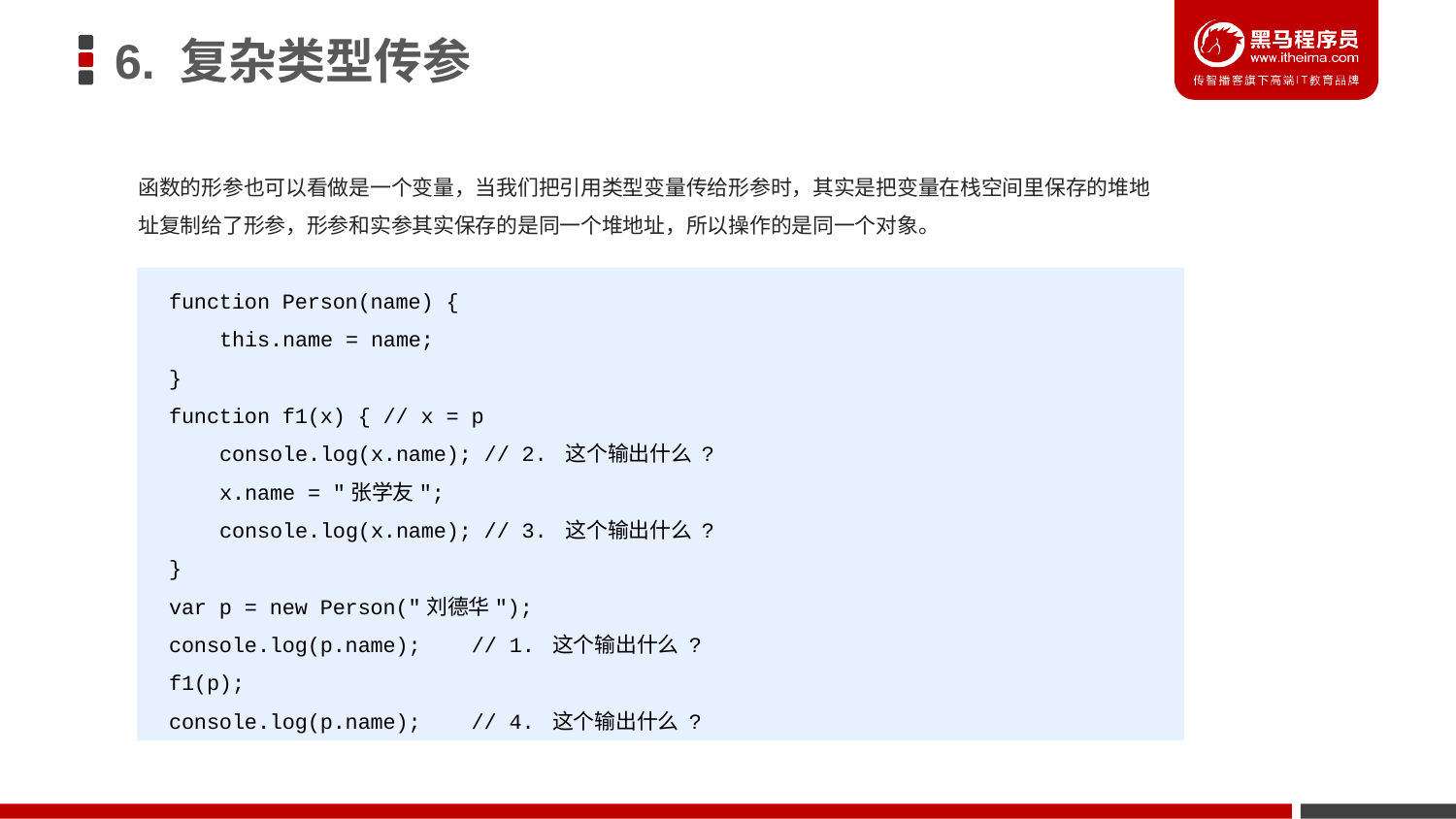

# 6. 复杂类型传参
函数的形参也可以看做是一个变量，当我们把引用类型变量传给形参时，其实是把变量在栈空间里保存的堆地址复制给了形参，形参和实参其实保存的是同一个堆地址，所以操作的是同一个对象。
function Person(name) {
    this.name = name;
}
function f1(x) { // x = p
    console.log(x.name); // 2. 这个输出什么 ?
    x.name = "张学友";
    console.log(x.name); // 3. 这个输出什么 ?
}
var p = new Person("刘德华");
console.log(p.name);    // 1. 这个输出什么 ?
f1(p);
console.log(p.name);    // 4. 这个输出什么 ?